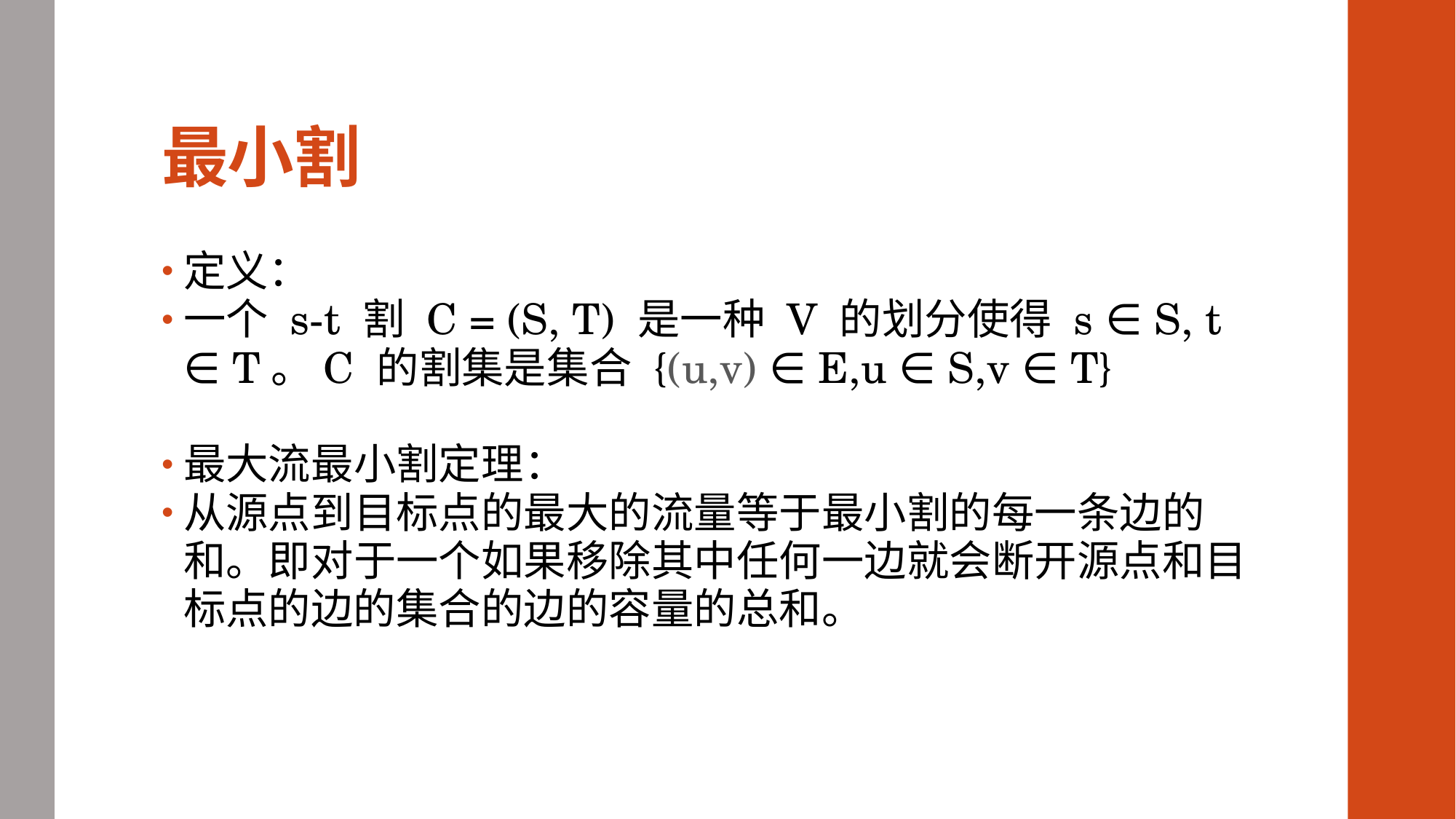

# 最小割
定义：
一个 s-t 割 C = (S, T) 是一种 V 的划分使得 s ∈ S, t ∈ T。C 的割集是集合 {(u,v) ∈ E,u ∈ S,v ∈ T}

最大流最小割定理：
从源点到目标点的最大的流量等于最小割的每一条边的和。即对于一个如果移除其中任何一边就会断开源点和目标点的边的集合的边的容量的总和。